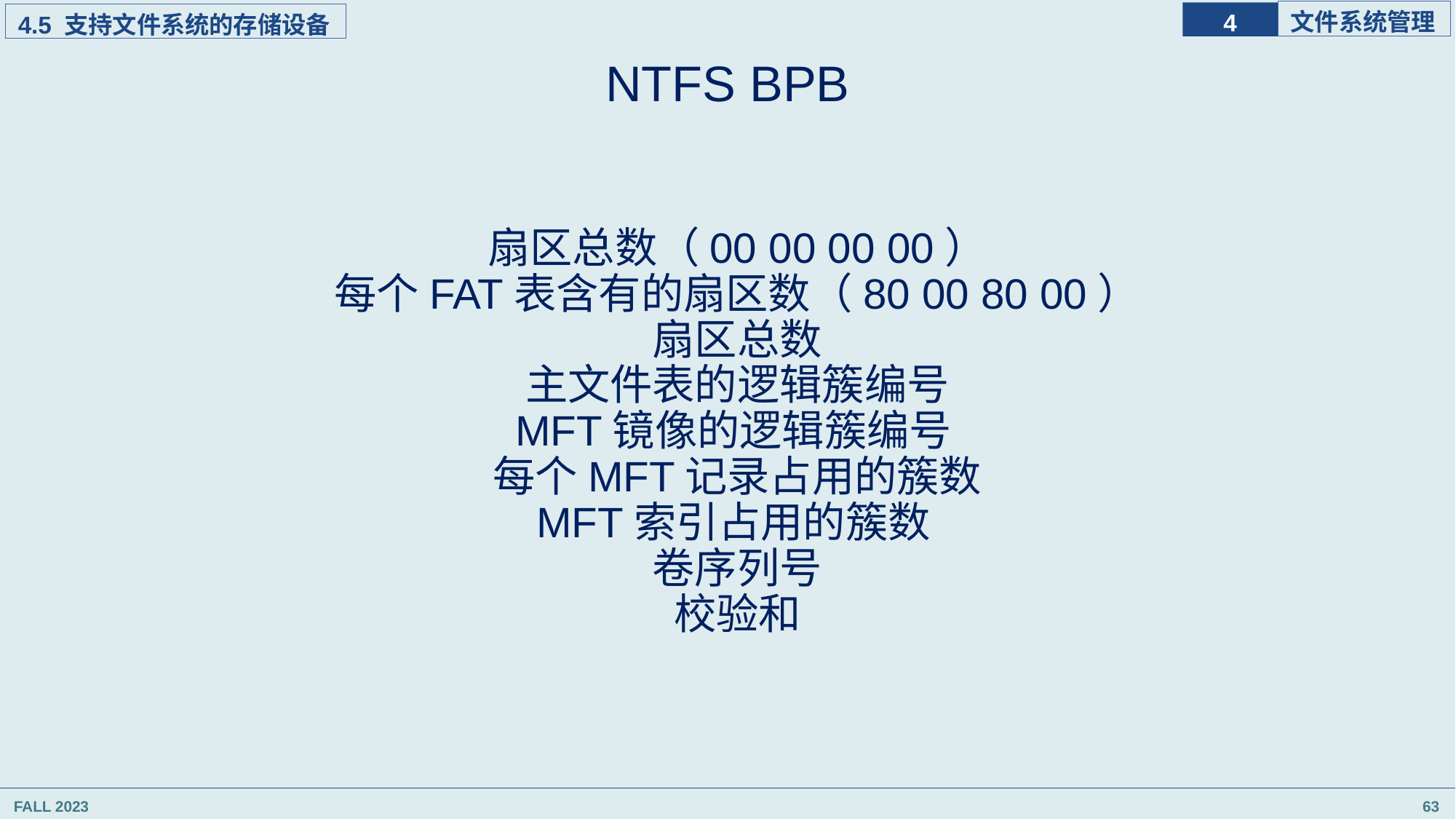

NTFS BPB
 扇区总数（00 00 00 00）
 每个FAT表含有的扇区数（80 00 80 00）
 扇区总数
 主文件表的逻辑簇编号
 MFT镜像的逻辑簇编号
 每个MFT记录占用的簇数
 MFT索引占用的簇数
 卷序列号
 校验和